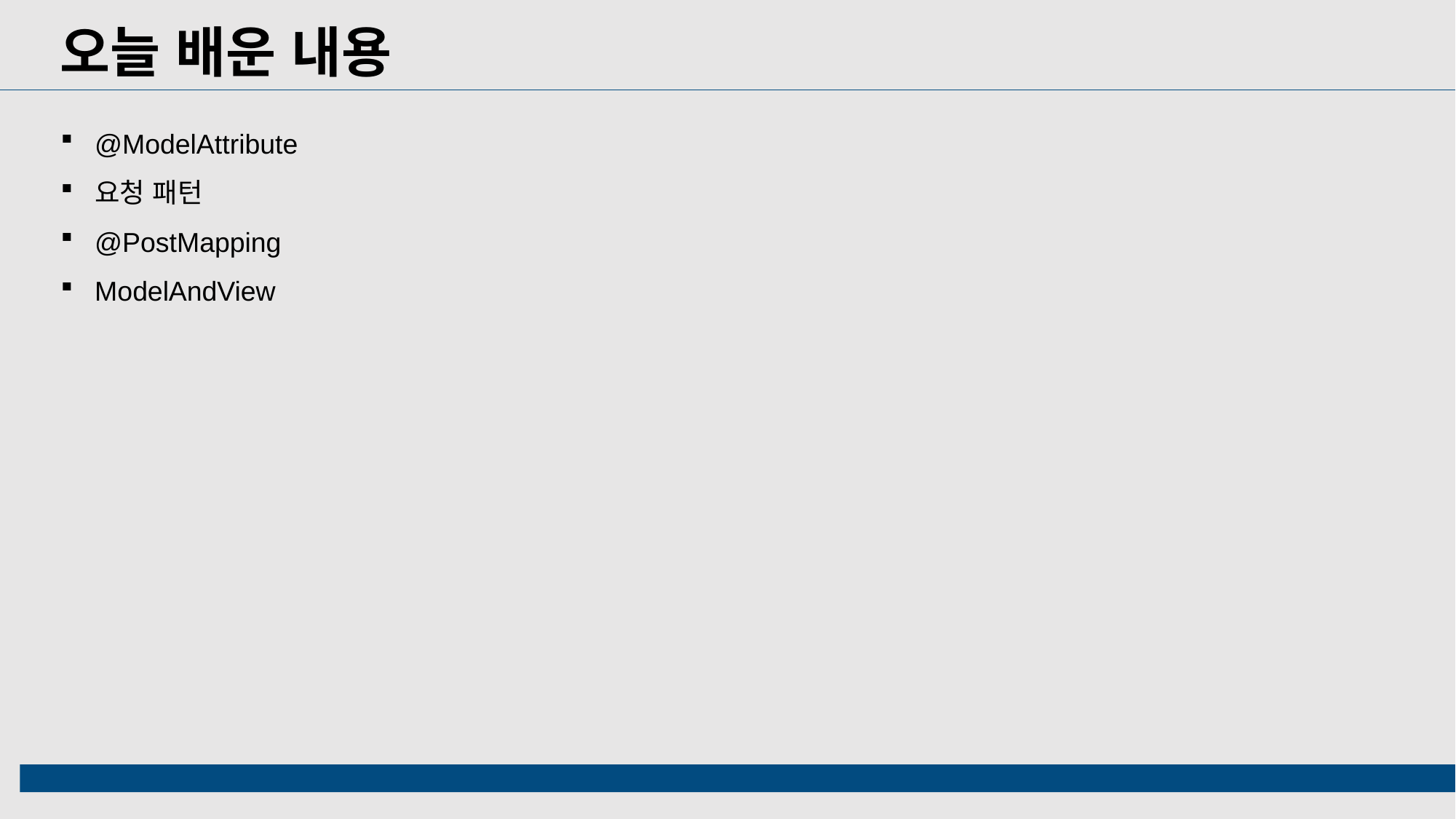

오늘 배운 내용
@ModelAttribute
요청 패턴
@PostMapping
ModelAndView